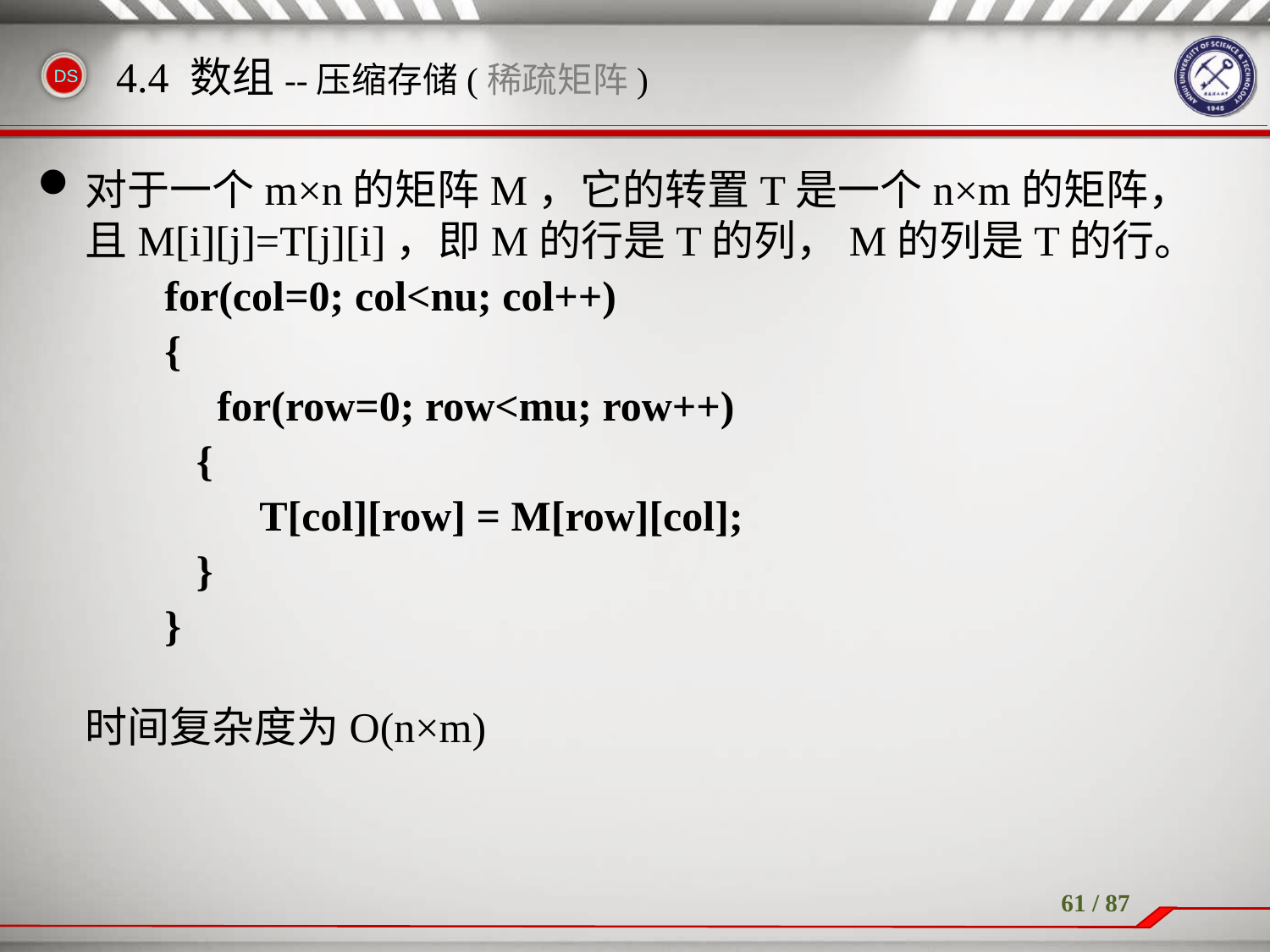

# 4.4 数组--压缩存储(稀疏矩阵)
对于一个m×n的矩阵M，它的转置T是一个n×m的矩阵，且M[i][j]=T[j][i]，即M的行是T的列，M的列是T的行。
for(col=0; col<nu; col++)
{
　for(row=0; row<mu; row++)
   {
　　T[col][row] = M[row][col];
	}
}

	时间复杂度为O(n×m)